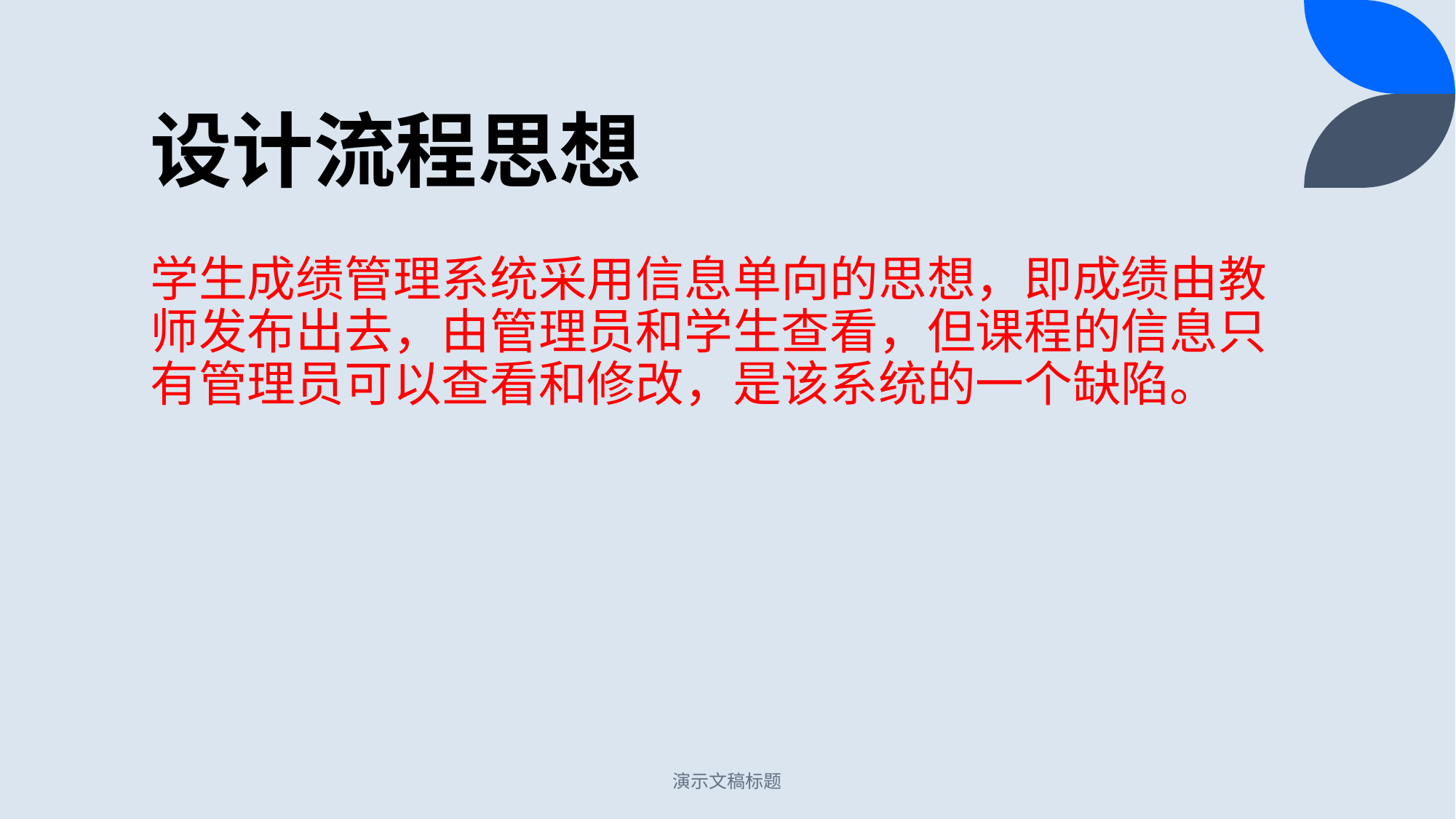

# 设计流程思想
学生成绩管理系统采用信息单向的思想，即成绩由教师发布出去，由管理员和学生查看，但课程的信息只有管理员可以查看和修改，是该系统的一个缺陷。

演示文稿标题
10